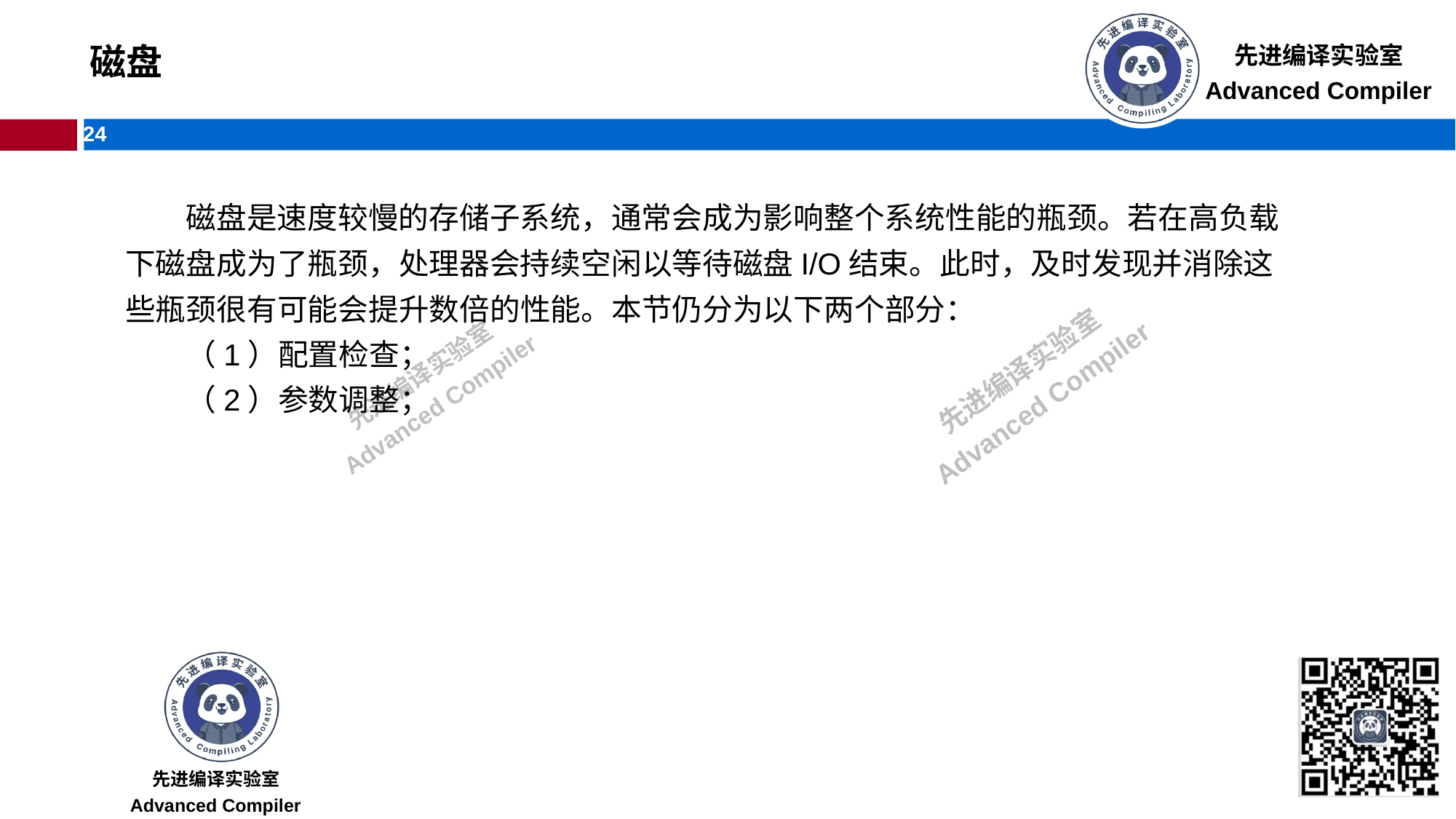

磁盘
磁盘是速度较慢的存储子系统，通常会成为影响整个系统性能的瓶颈。若在高负载下磁盘成为了瓶颈，处理器会持续空闲以等待磁盘I/O结束。此时，及时发现并消除这些瓶颈很有可能会提升数倍的性能。本节仍分为以下两个部分：
（1）配置检查；
（2）参数调整；